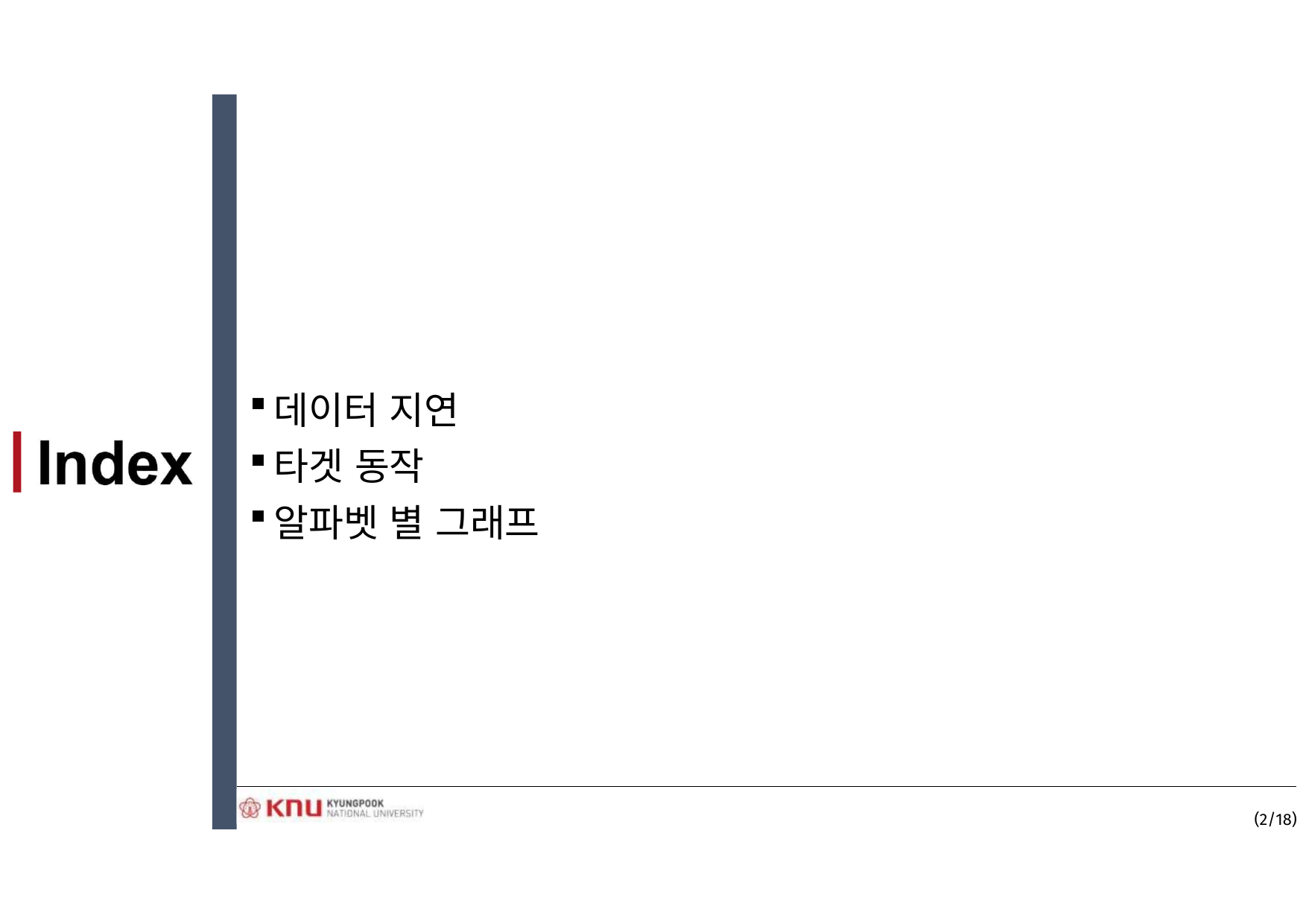

데이터 지연
타겟 동작
알파벳 별 그래프

(2/18)